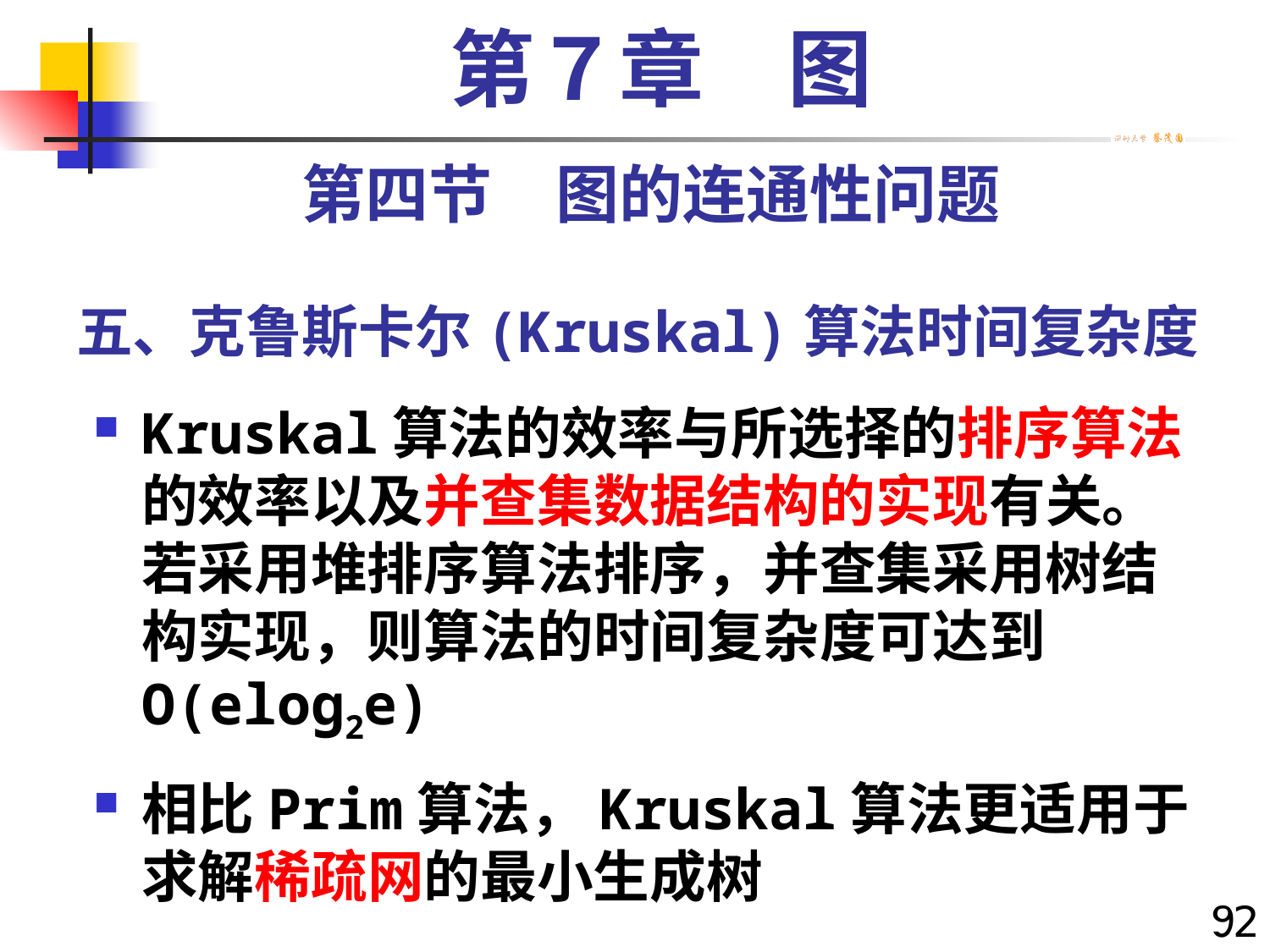

第７章　图
第四节　图的连通性问题
# 五、克鲁斯卡尔(Kruskal)算法时间复杂度
Kruskal算法的效率与所选择的排序算法的效率以及并查集数据结构的实现有关。若采用堆排序算法排序，并查集采用树结构实现，则算法的时间复杂度可达到O(elog2e)
相比Prim算法，Kruskal算法更适用于求解稀疏网的最小生成树
92